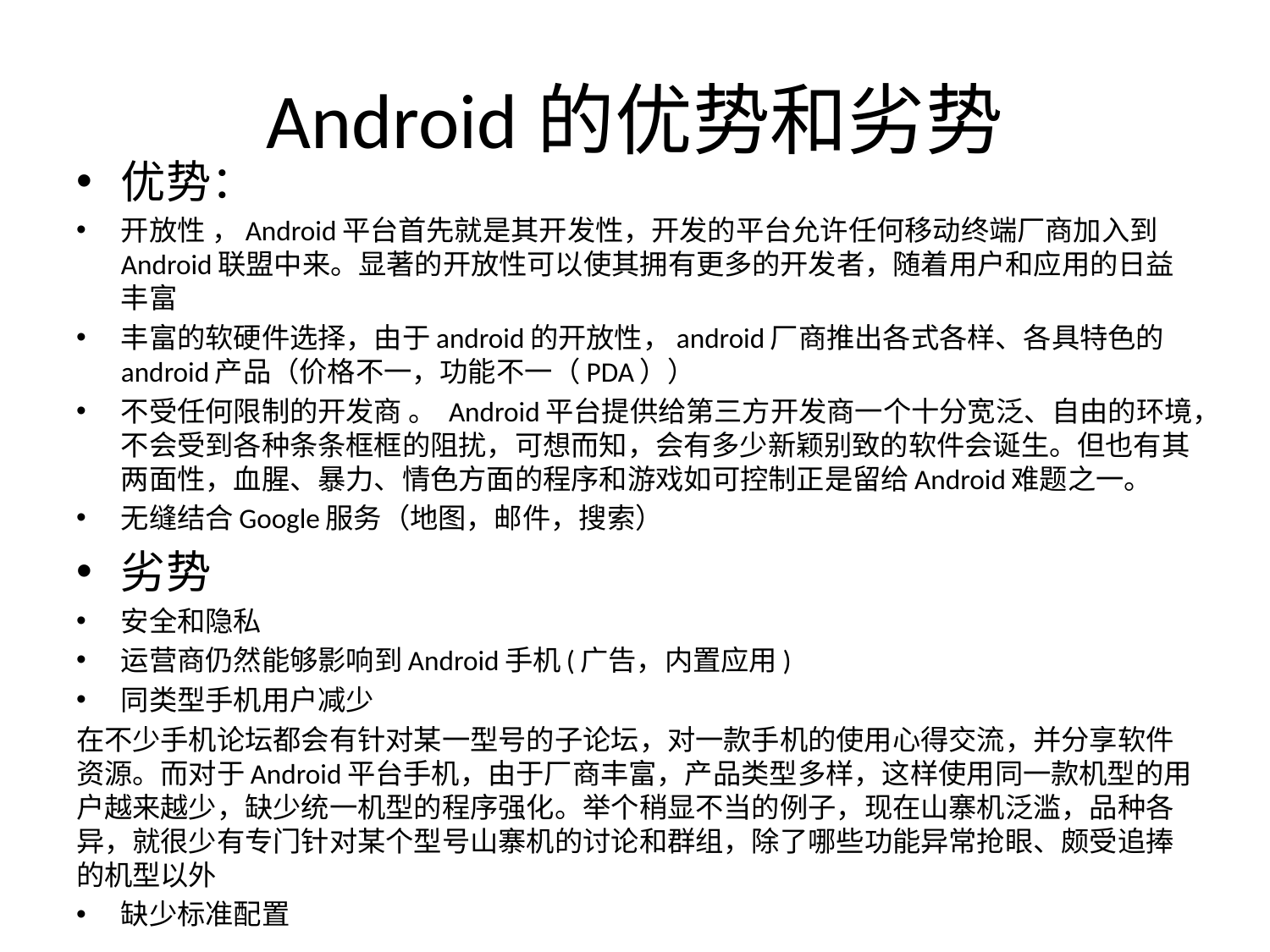

# Android的优势和劣势
优势：
开放性 ，Android平台首先就是其开发性，开发的平台允许任何移动终端厂商加入到Android联盟中来。显著的开放性可以使其拥有更多的开发者，随着用户和应用的日益丰富
丰富的软硬件选择，由于android的开放性，android厂商推出各式各样、各具特色的android产品（价格不一，功能不一（PDA））
不受任何限制的开发商 。 Android平台提供给第三方开发商一个十分宽泛、自由的环境，不会受到各种条条框框的阻扰，可想而知，会有多少新颖别致的软件会诞生。但也有其两面性，血腥、暴力、情色方面的程序和游戏如可控制正是留给Android难题之一。
无缝结合Google服务（地图，邮件，搜索）
劣势
安全和隐私
运营商仍然能够影响到Android手机(广告，内置应用)
同类型手机用户减少
在不少手机论坛都会有针对某一型号的子论坛，对一款手机的使用心得交流，并分享软件资源。而对于Android平台手机，由于厂商丰富，产品类型多样，这样使用同一款机型的用户越来越少，缺少统一机型的程序强化。举个稍显不当的例子，现在山寨机泛滥，品种各异，就很少有专门针对某个型号山寨机的讨论和群组，除了哪些功能异常抢眼、颇受追捧的机型以外
缺少标准配置